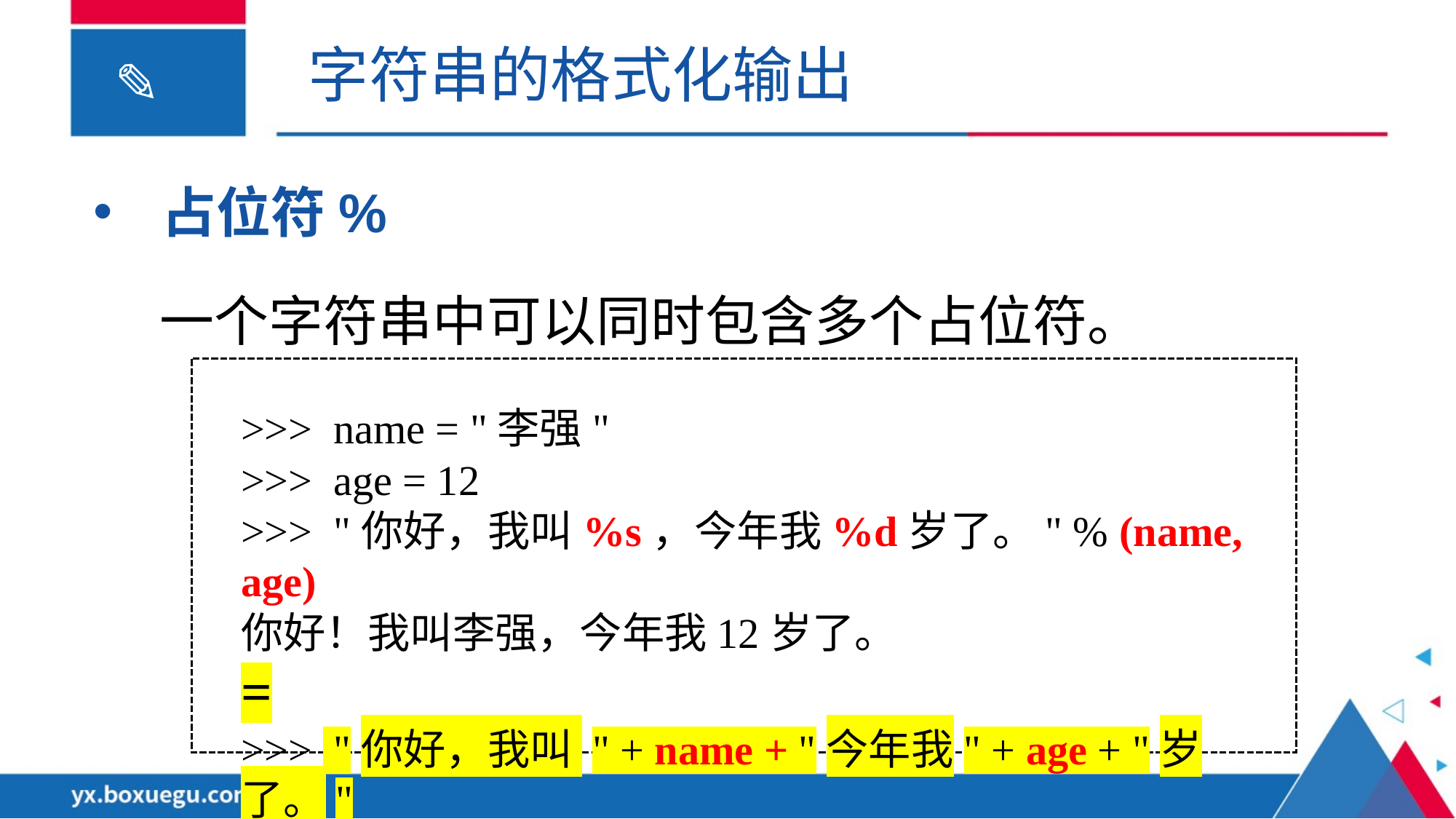

字符串的格式化输出
占位符%
一个字符串中可以同时包含多个占位符。

>>>  name = "李强"
>>>  age = 12
>>>  "你好，我叫%s，今年我%d岁了。" % (name, age)
你好！我叫李强，今年我12岁了。
=
>>>  "你好，我叫 " + name + "今年我" + age + "岁了。"